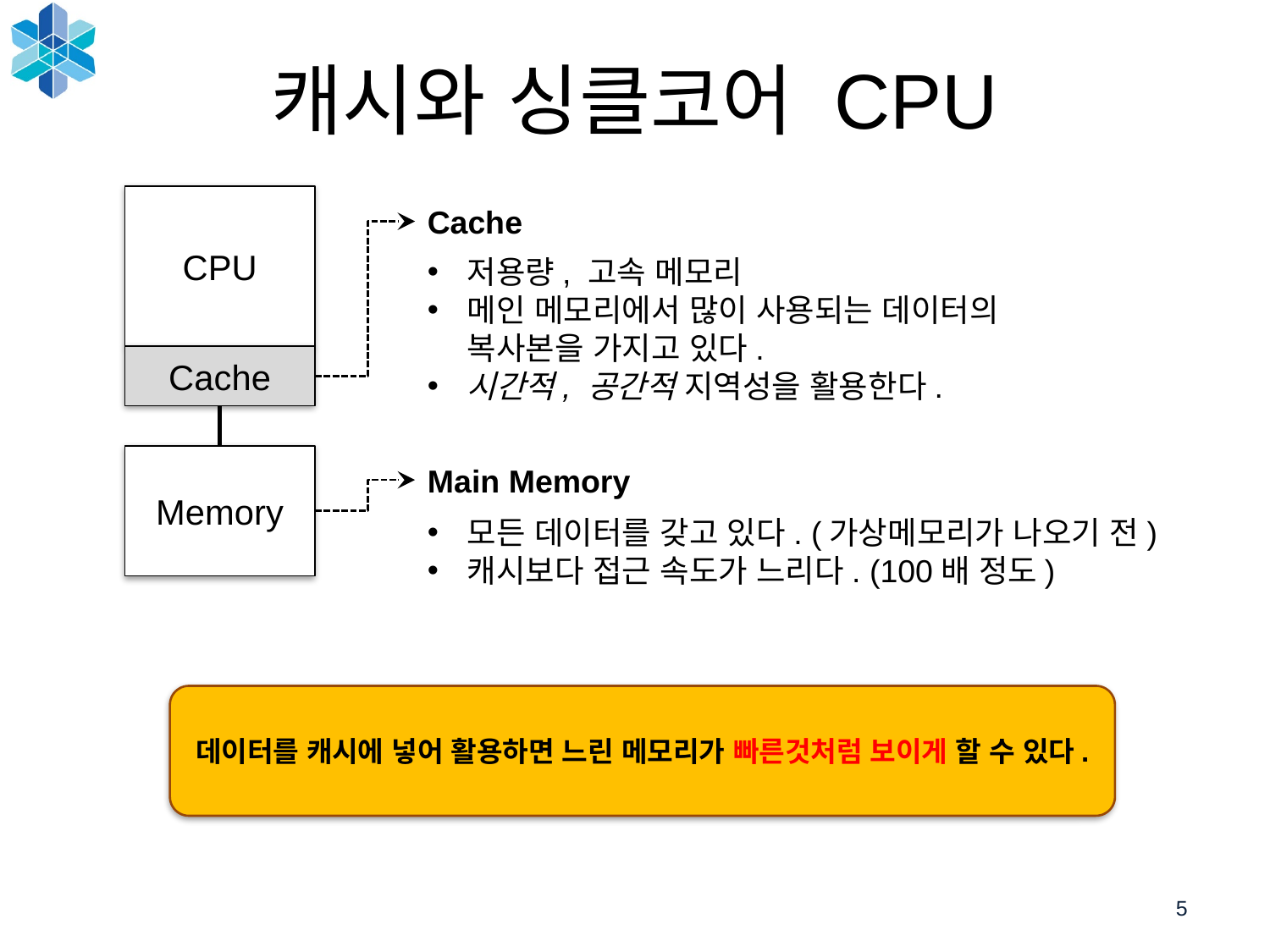

5
# 캐시와 싱클코어 CPU
CPU
Cache
저용량, 고속 메모리
메인 메모리에서 많이 사용되는 데이터의 복사본을 가지고 있다.
시간적, 공간적 지역성을 활용한다.
Cache
Memory
Main Memory
모든 데이터를 갖고 있다. (가상메모리가 나오기 전)
캐시보다 접근 속도가 느리다. (100배 정도)
데이터를 캐시에 넣어 활용하면 느린 메모리가 빠른것처럼 보이게 할 수 있다.